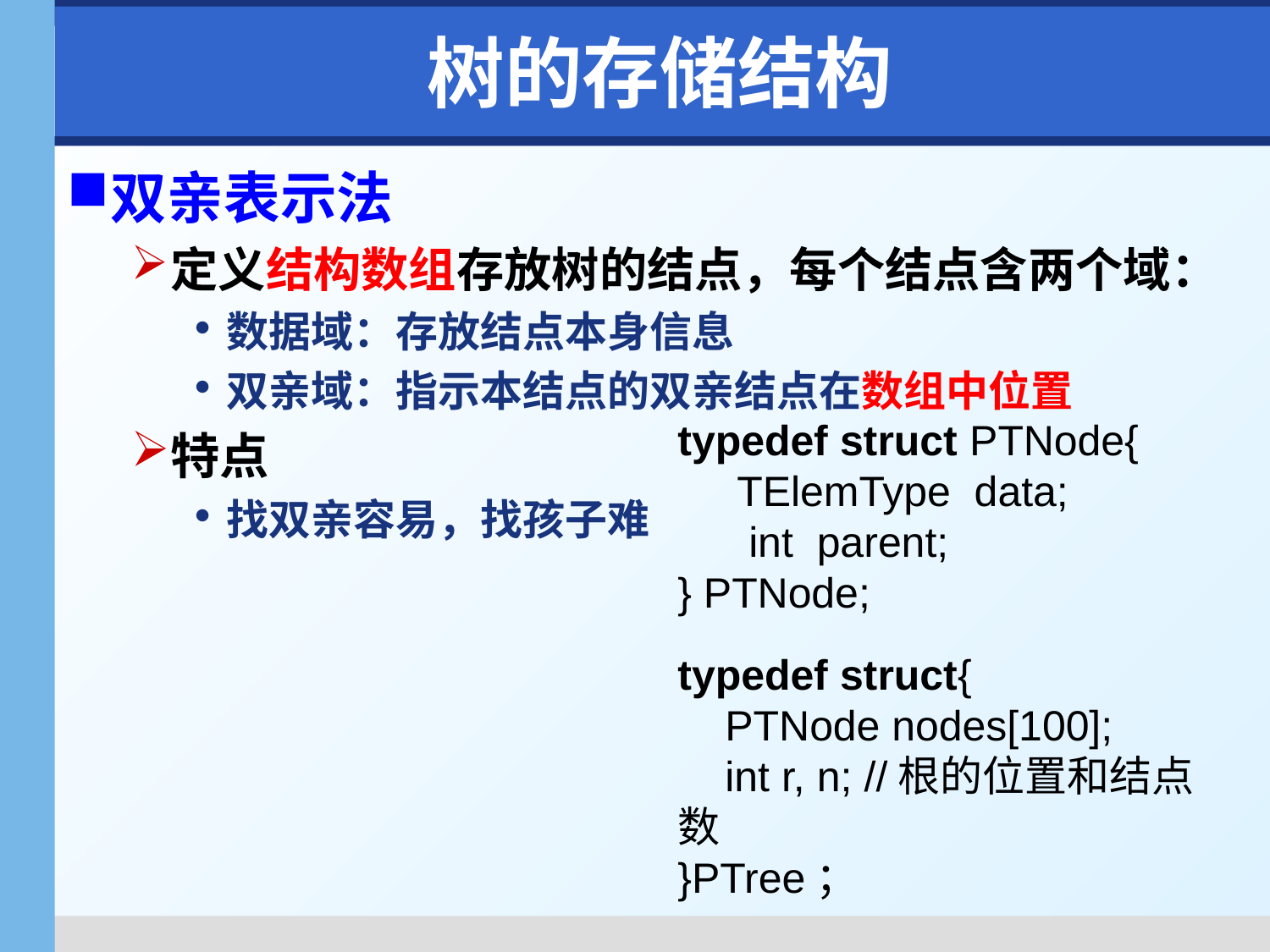

# 树的存储结构
双亲表示法
定义结构数组存放树的结点，每个结点含两个域：
数据域：存放结点本身信息
双亲域：指示本结点的双亲结点在数组中位置
特点
找双亲容易，找孩子难

typedef struct PTNode{
     TElemType  data;
      int  parent;
} PTNode;
typedef struct{
    PTNode nodes[100];
    int r, n; //根的位置和结点数
}PTree；